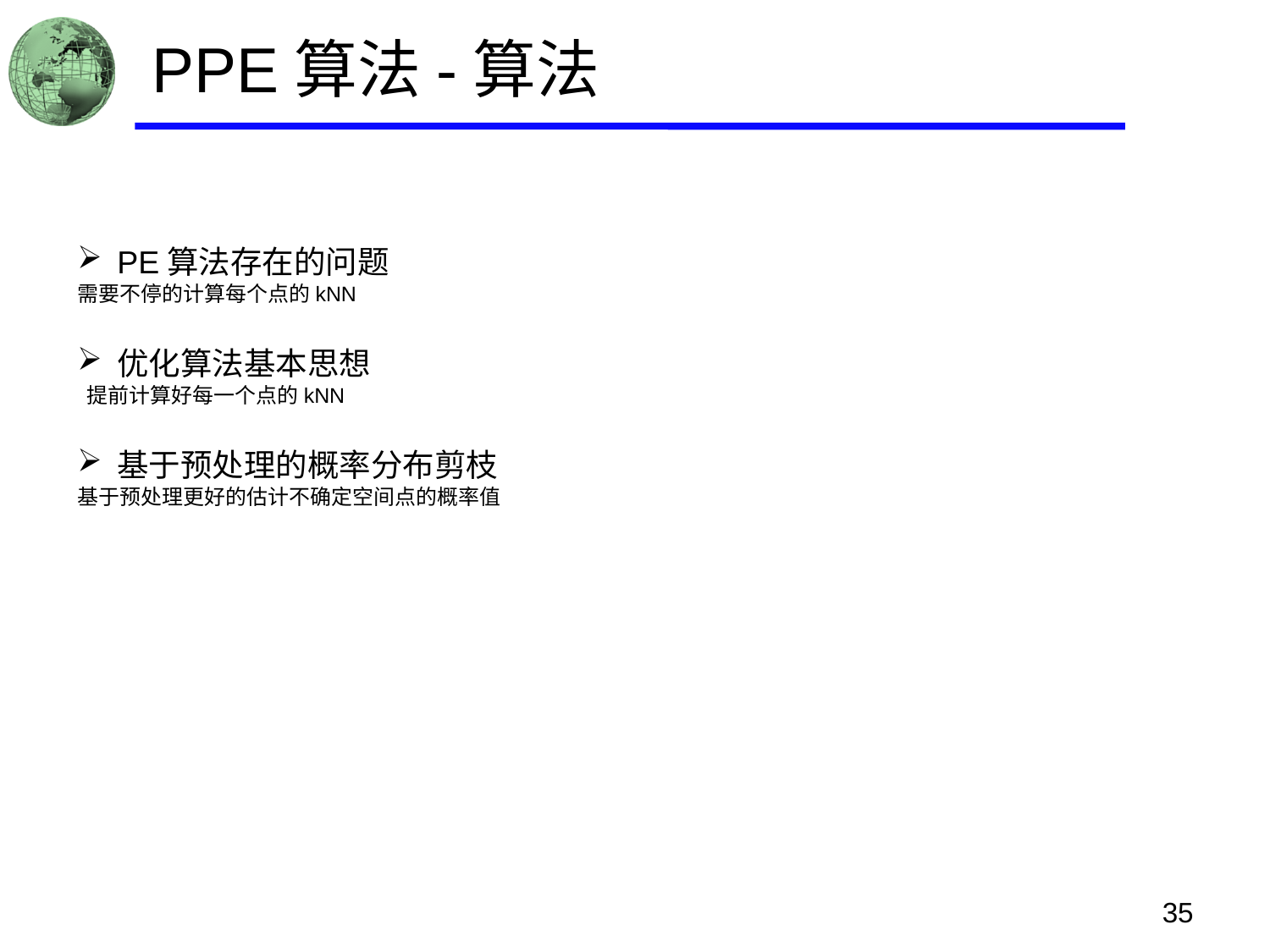

# PPE算法-算法
PE算法存在的问题
需要不停的计算每个点的kNN

优化算法基本思想
 提前计算好每一个点的kNN

基于预处理的概率分布剪枝
基于预处理更好的估计不确定空间点的概率值
35